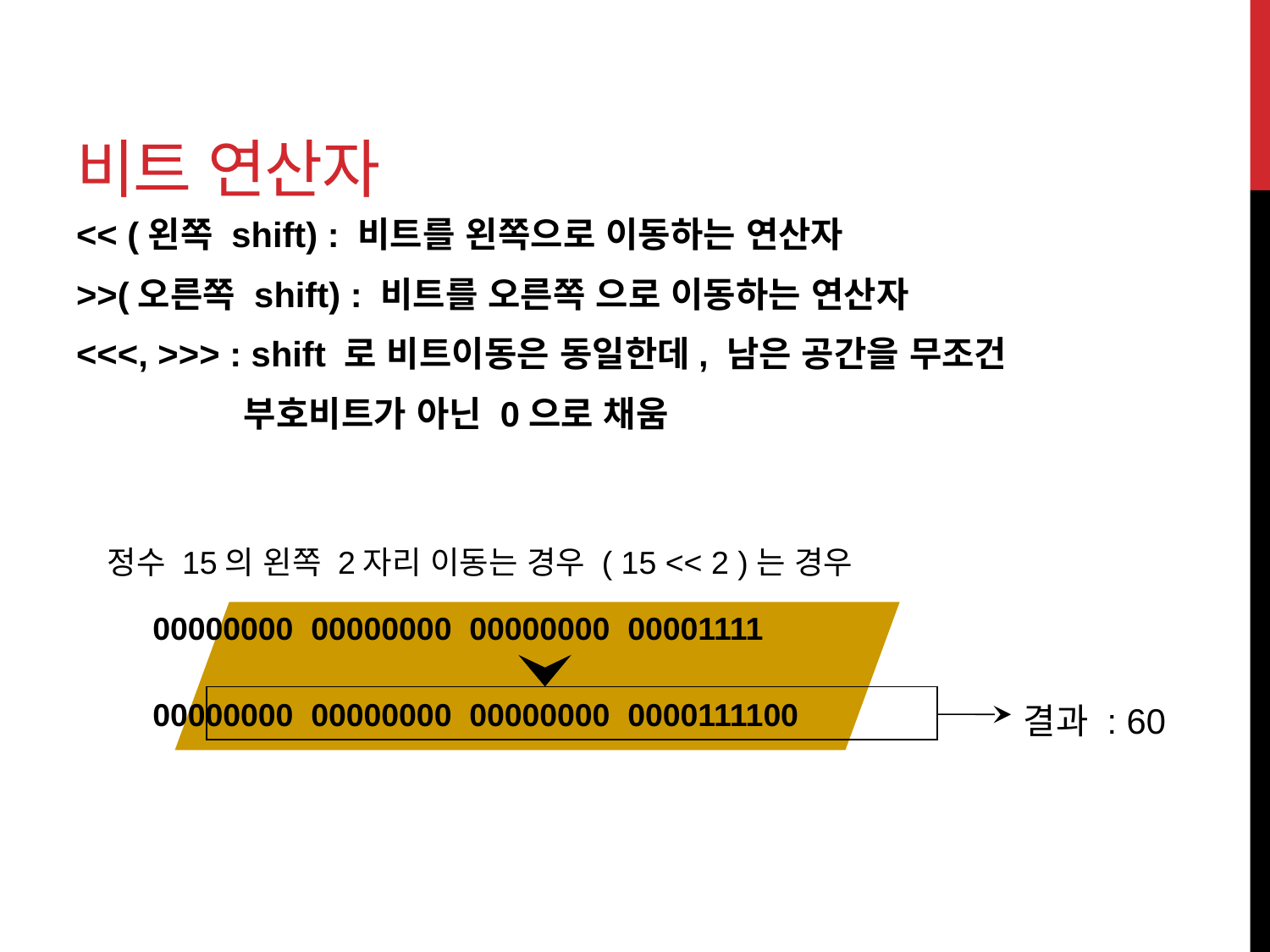

# 비트 연산자
<< (왼쪽 shift) : 비트를 왼쪽으로 이동하는 연산자
>>(오른쪽 shift) : 비트를 오른쪽 으로 이동하는 연산자
<<<, >>> : shift 로 비트이동은 동일한데, 남은 공간을 무조건
                부호비트가 아닌 0으로 채움

정수 15의 왼쪽 2자리 이동는 경우 ( 15 << 2 )는 경우
00000000  00000000  00000000  00001111

00000000  00000000  00000000  0000111100
결과 : 60